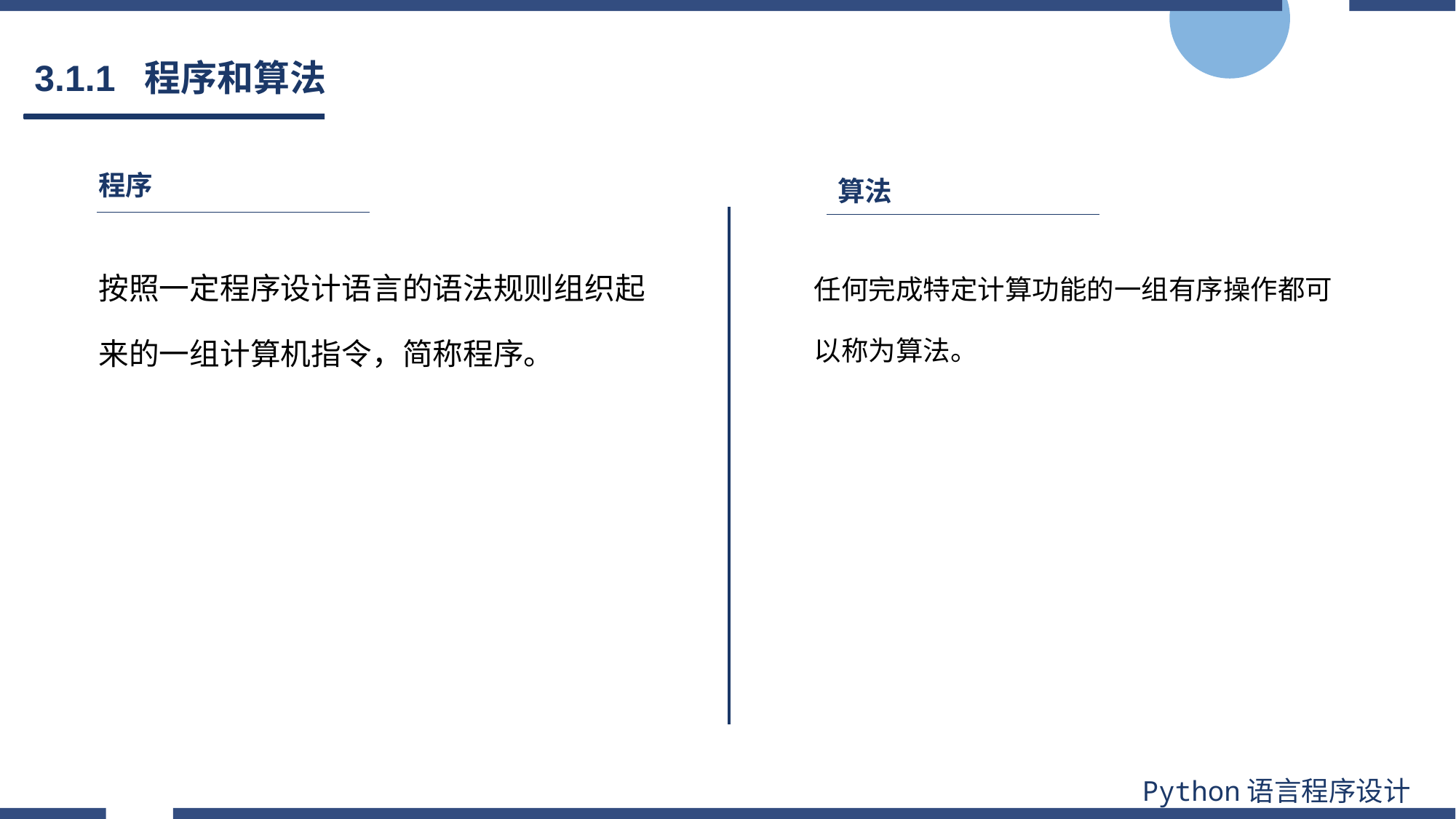

# 3.1.1  程序和算法
程序
算法
按照一定程序设计语言的语法规则组织起
来的一组计算机指令，简称程序。
任何完成特定计算功能的一组有序操作都可
以称为算法。